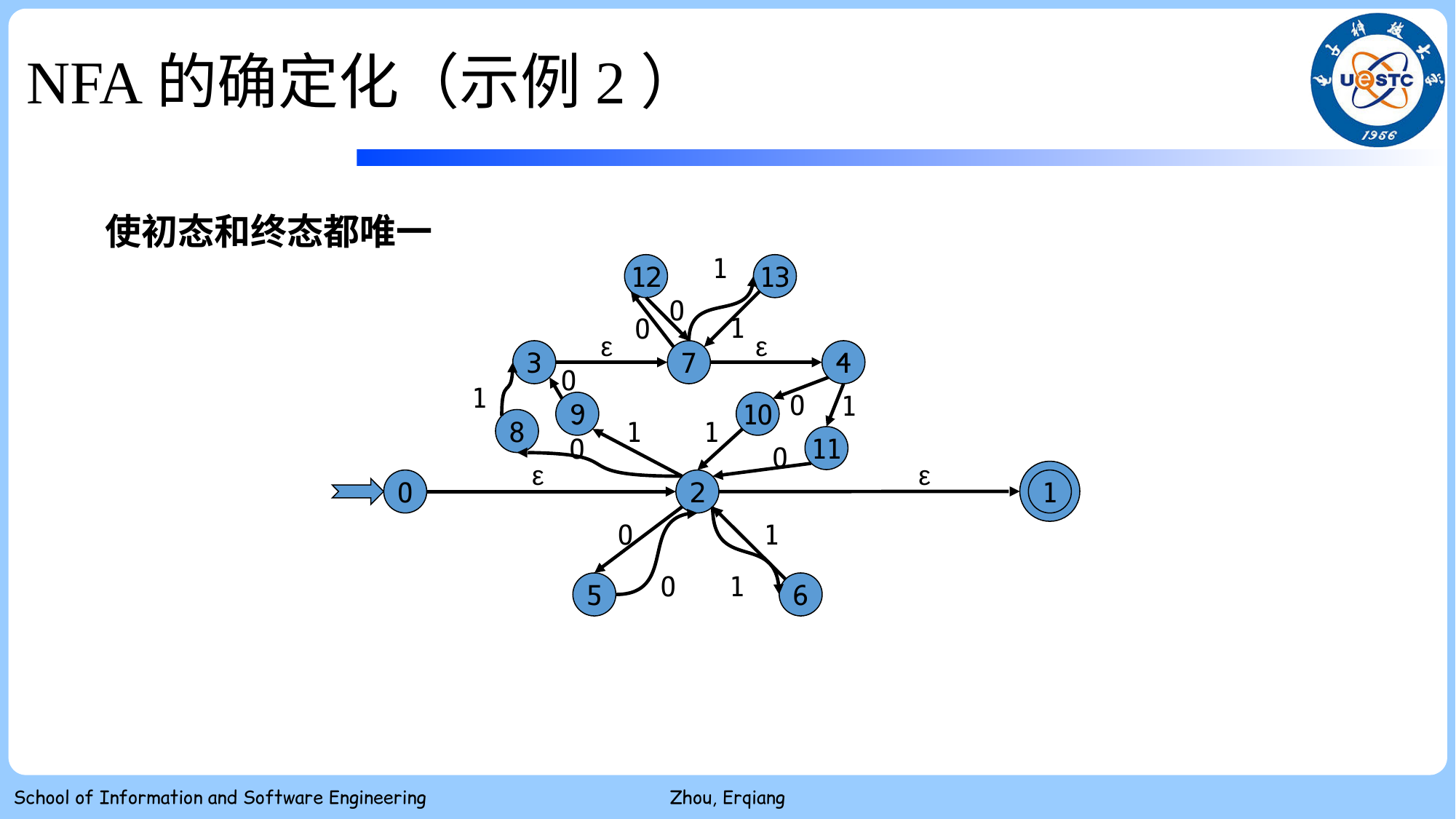

NFA的确定化（示例2）
例：构造DFA，使其能接受所有由偶数个0和偶数个1所组成串。
# 使初态和终态都唯一
1
12
13
0
1
0
ε
ε
3
7
4
ε
ε

1
0
2

0
0
5
1
1
6
0
1
9
8
1
0
0
1
10
1
11
0
School of Information and Software Engineering
Zhou, Erqiang
23